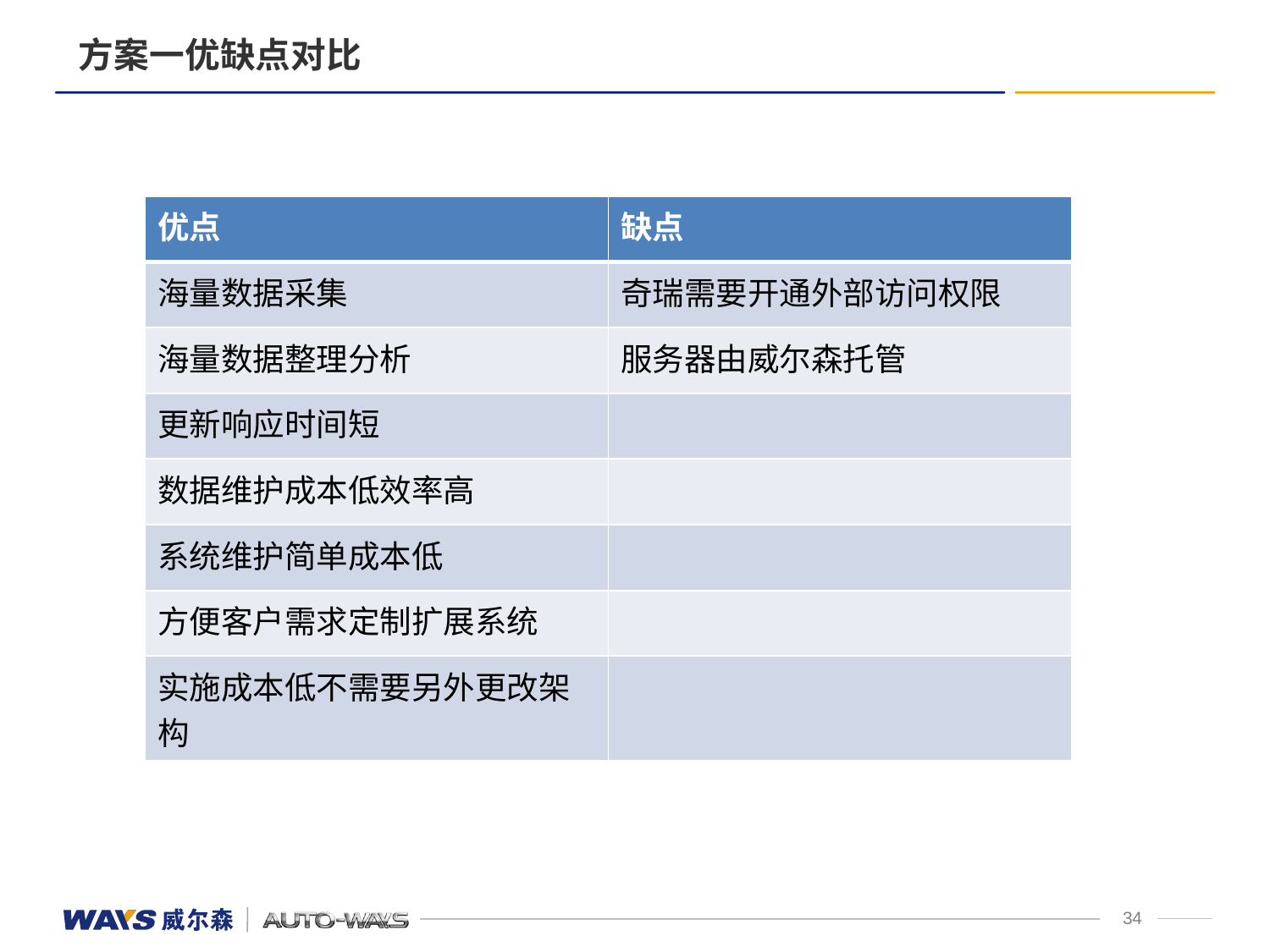

方案一优缺点对比
| 优点 | 缺点 |
| --- | --- |
| 海量数据采集 | 奇瑞需要开通外部访问权限 |
| 海量数据整理分析 | 服务器由威尔森托管 |
| 更新响应时间短 |  |
| 数据维护成本低效率高 |  |
| 系统维护简单成本低 |  |
| 方便客户需求定制扩展系统 |  |
| 实施成本低不需要另外更改架构 |  |